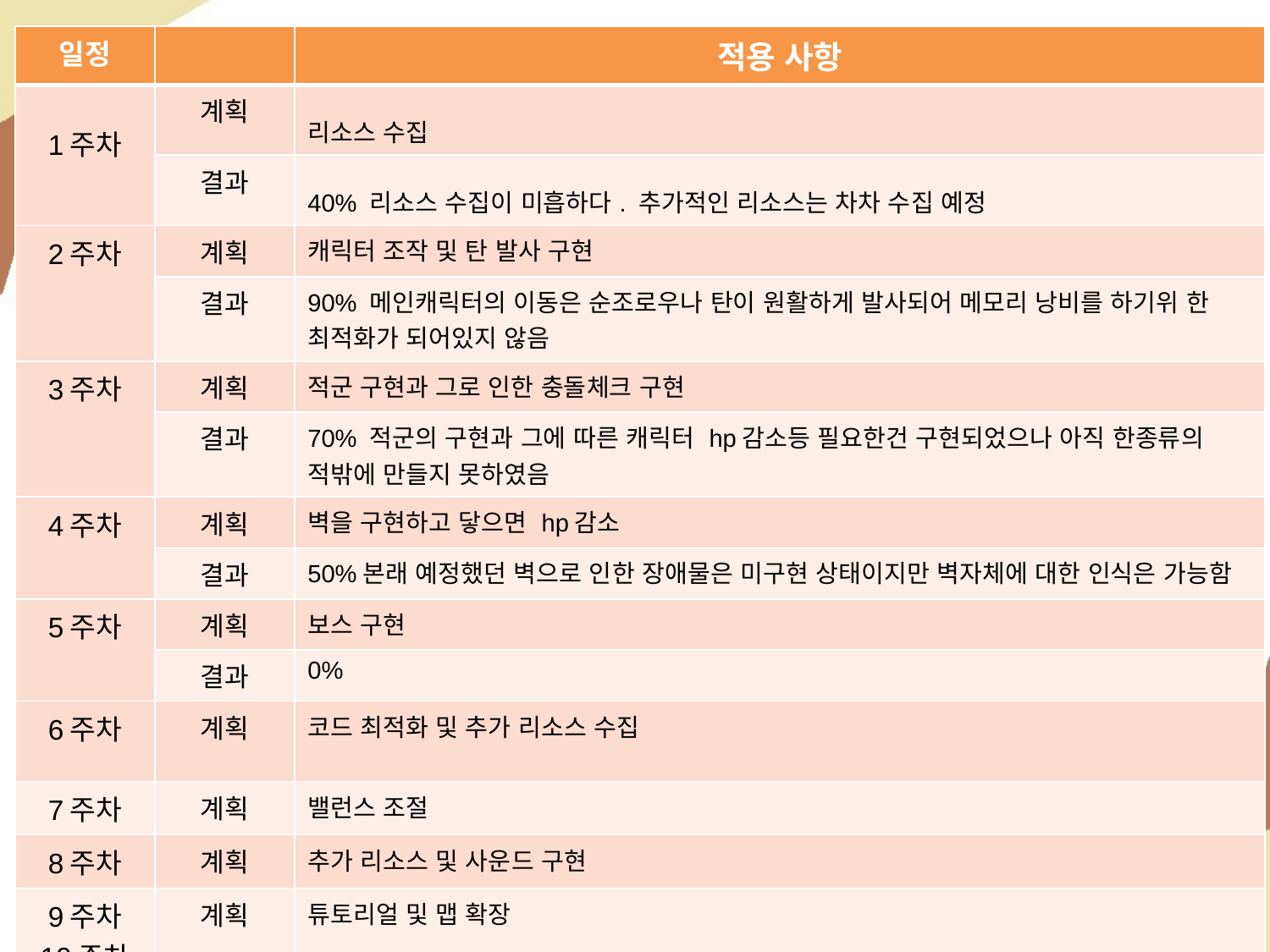

| 일정 |  | 적용 사항 |
| --- | --- | --- |
| 1주차 | 계획 | 리소스 수집 |
|  | 결과 | 40% 리소스 수집이 미흡하다. 추가적인 리소스는 차차 수집 예정 |
| 2주차 | 계획 | 캐릭터 조작 및 탄 발사 구현 |
|  | 결과 | 90% 메인캐릭터의 이동은 순조로우나 탄이 원활하게 발사되어 메모리 낭비를 하기위 한 최적화가 되어있지 않음 |
| 3주차 | 계획 | 적군 구현과 그로 인한 충돌체크 구현 |
|  | 결과 | 70% 적군의 구현과 그에 따른 캐릭터 hp감소등 필요한건 구현되었으나 아직 한종류의 적밖에 만들지 못하였음 |
| 4주차 | 계획 | 벽을 구현하고 닿으면 hp감소 |
|  | 결과 | 50%본래 예정했던 벽으로 인한 장애물은 미구현 상태이지만 벽자체에 대한 인식은 가능함 |
| 5주차 | 계획 | 보스 구현 |
|  | 결과 | 0% |
| 6주차 | 계획 | 코드 최적화 및 추가 리소스 수집 |
| 7주차 | 계획 | 밸런스 조절 |
| 8주차 | 계획 | 추가 리소스 및 사운드 구현 |
| 9주차 10주차 | 계획 | 튜토리얼 및 맵 확장 |
| 11주차 | 계획 | 남은 버그 찾기 및 최종 점검 |
#